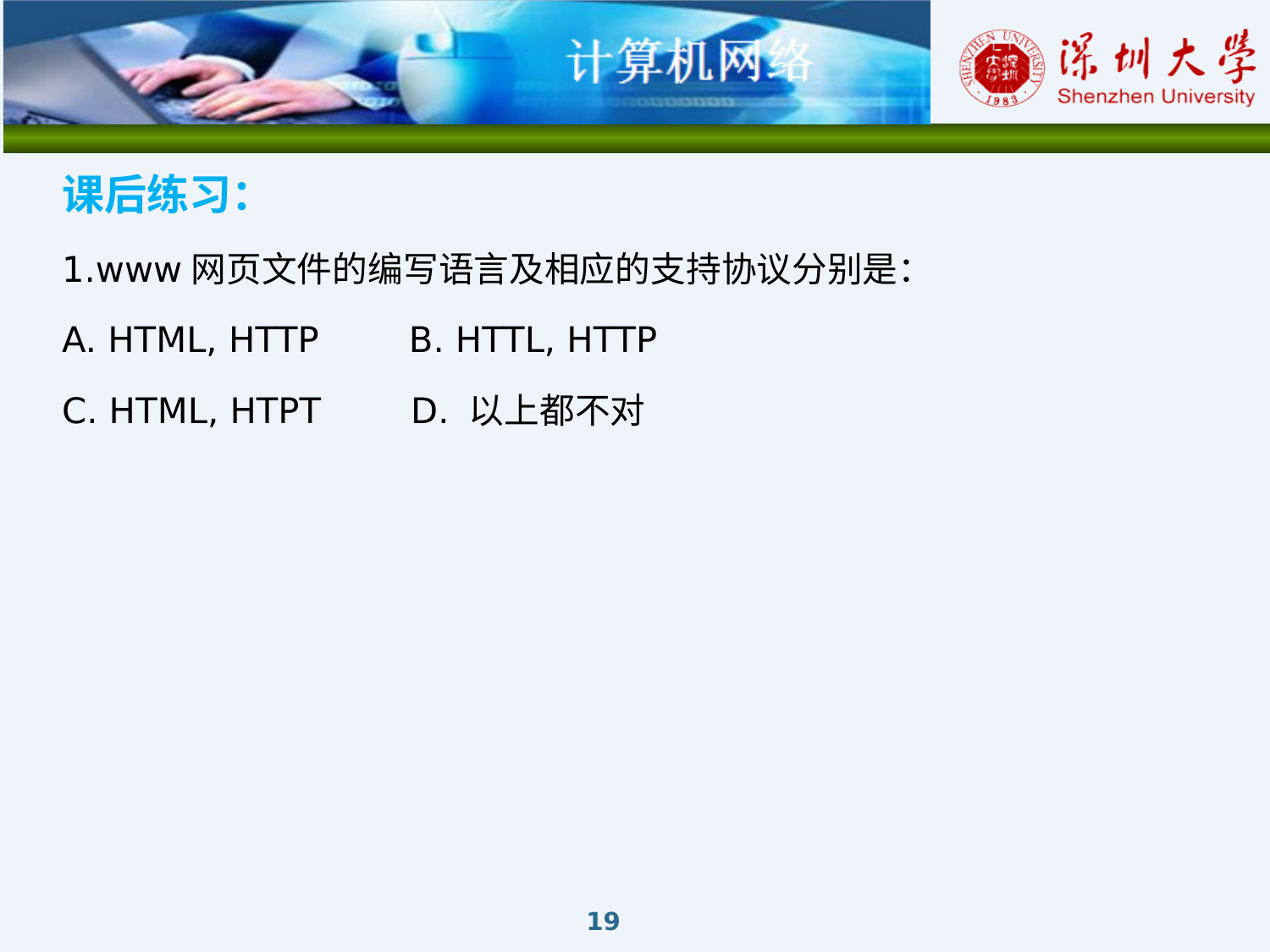

课后练习：
1.www网页文件的编写语言及相应的支持协议分别是：
A. HTML, HTTP        B. HTTL, HTTP
C. HTML, HTPT        D. 以上都不对
19